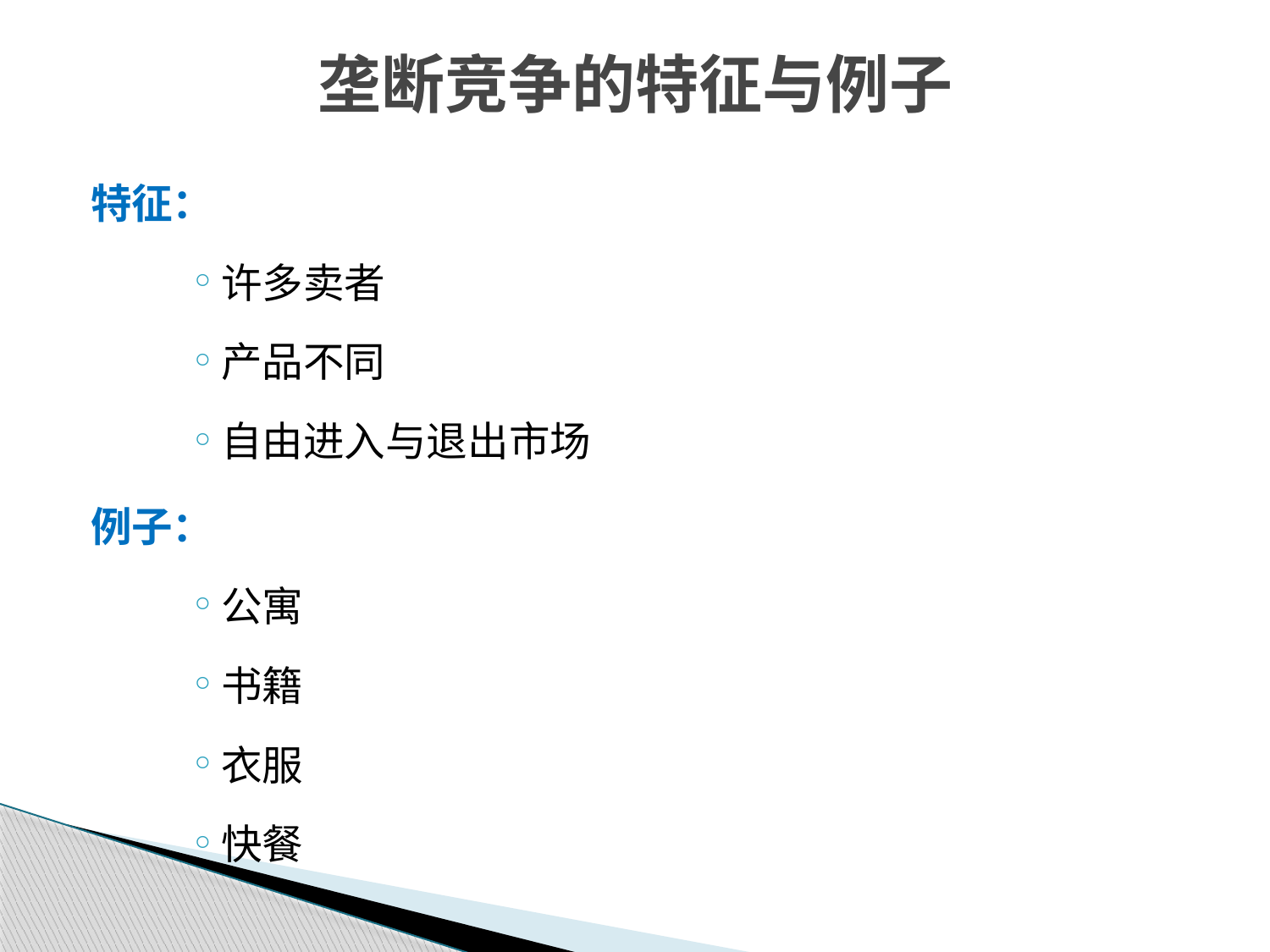

垄断竞争的特征与例子
特征：
许多卖者
产品不同
自由进入与退出市场
例子：
公寓
书籍
衣服
快餐